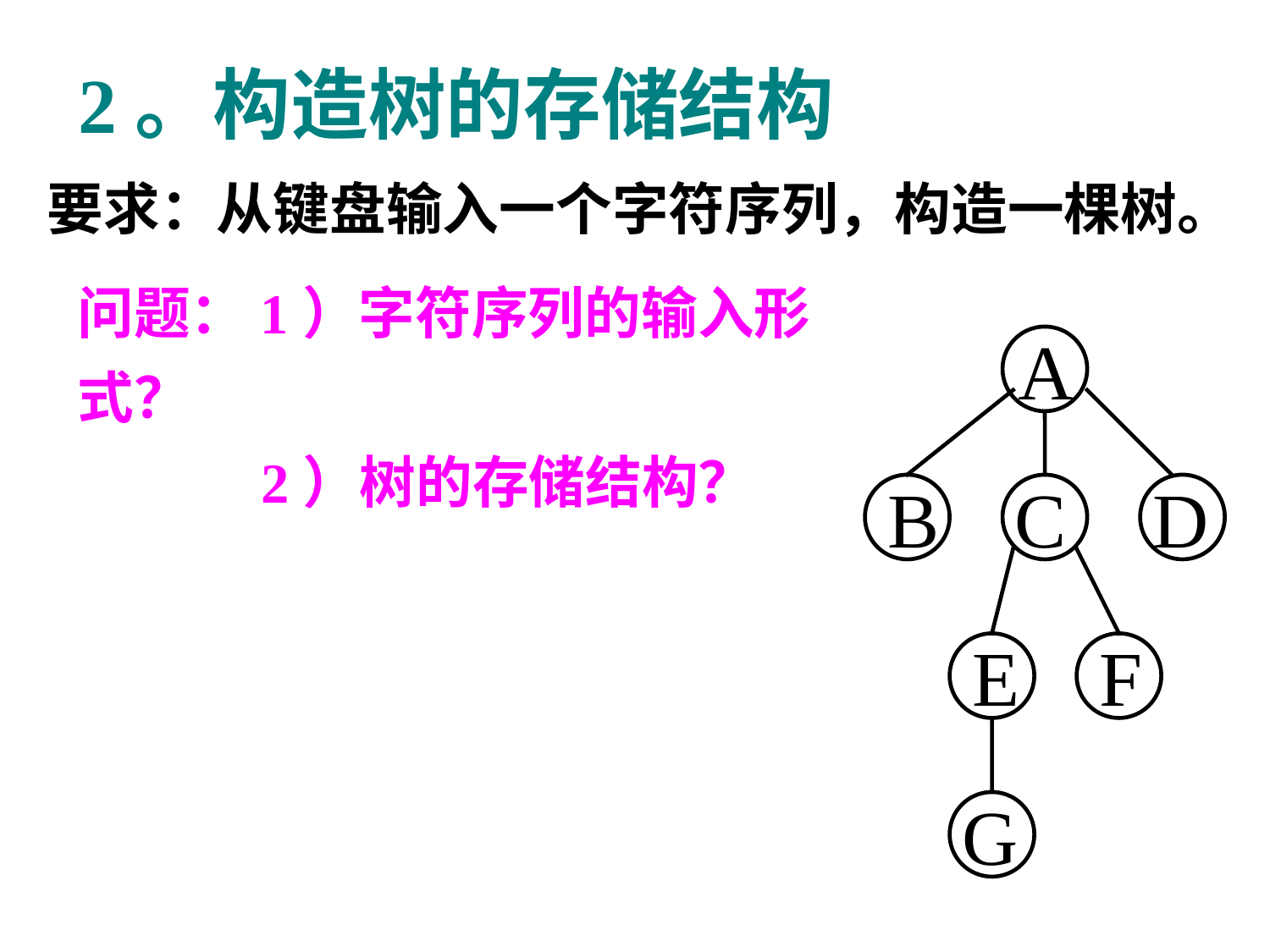

2。构造树的存储结构
要求：从键盘输入一个字符序列，构造一棵树。
问题：1）字符序列的输入形式？
	    2）树的存储结构？
A

B
C
D

E
F

G